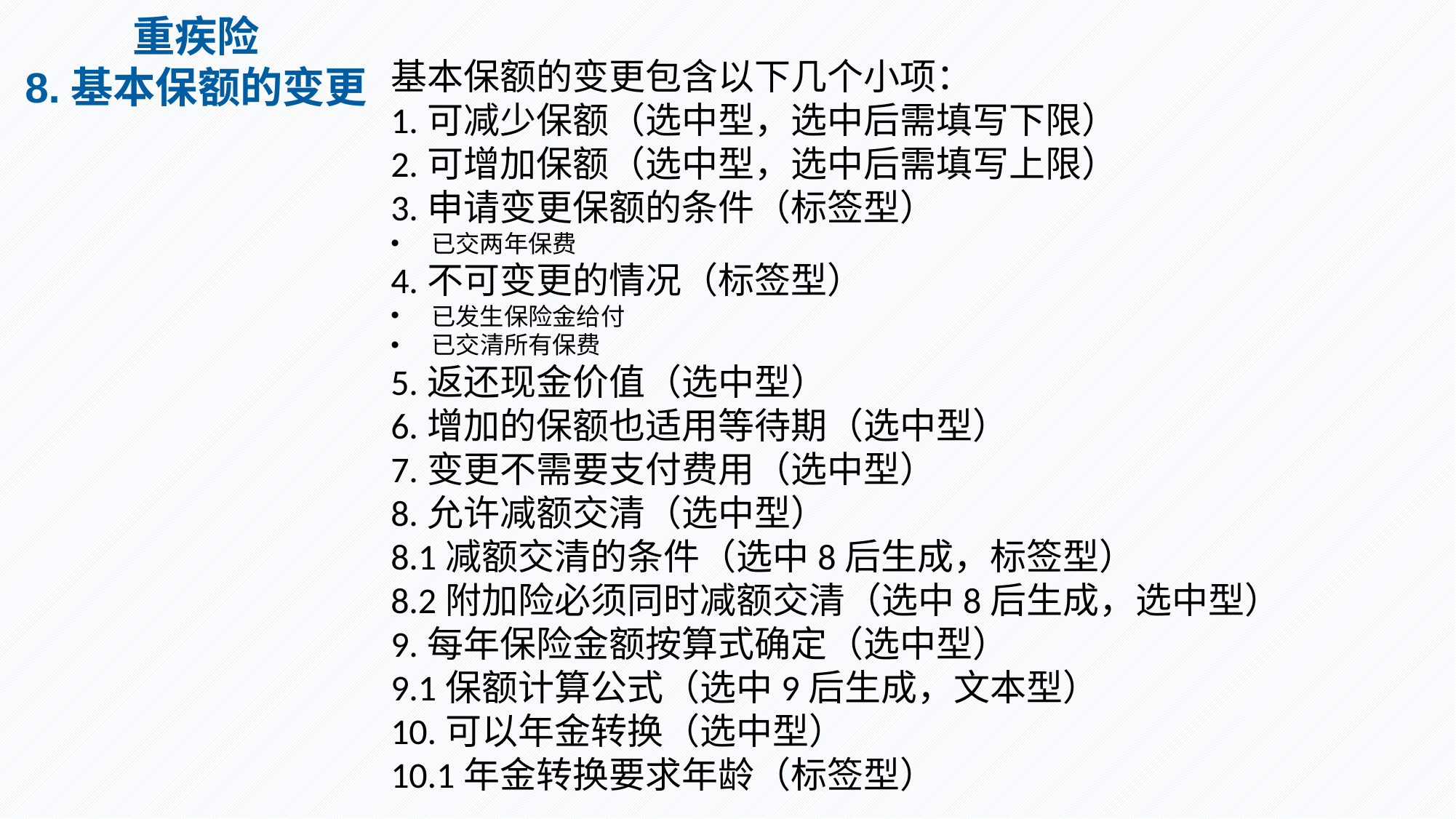

重疾险
8.基本保额的变更
基本保额的变更包含以下几个小项：
1.可减少保额（选中型，选中后需填写下限）
2.可增加保额（选中型，选中后需填写上限）
3.申请变更保额的条件（标签型）
已交两年保费
4.不可变更的情况（标签型）
已发生保险金给付
已交清所有保费
5.返还现金价值（选中型）
6.增加的保额也适用等待期（选中型）
7.变更不需要支付费用（选中型）
8.允许减额交清（选中型）
8.1减额交清的条件（选中8后生成，标签型）
8.2附加险必须同时减额交清（选中8后生成，选中型）
9.每年保险金额按算式确定（选中型）
9.1保额计算公式（选中9后生成，文本型）
10.可以年金转换（选中型）
10.1年金转换要求年龄（标签型）